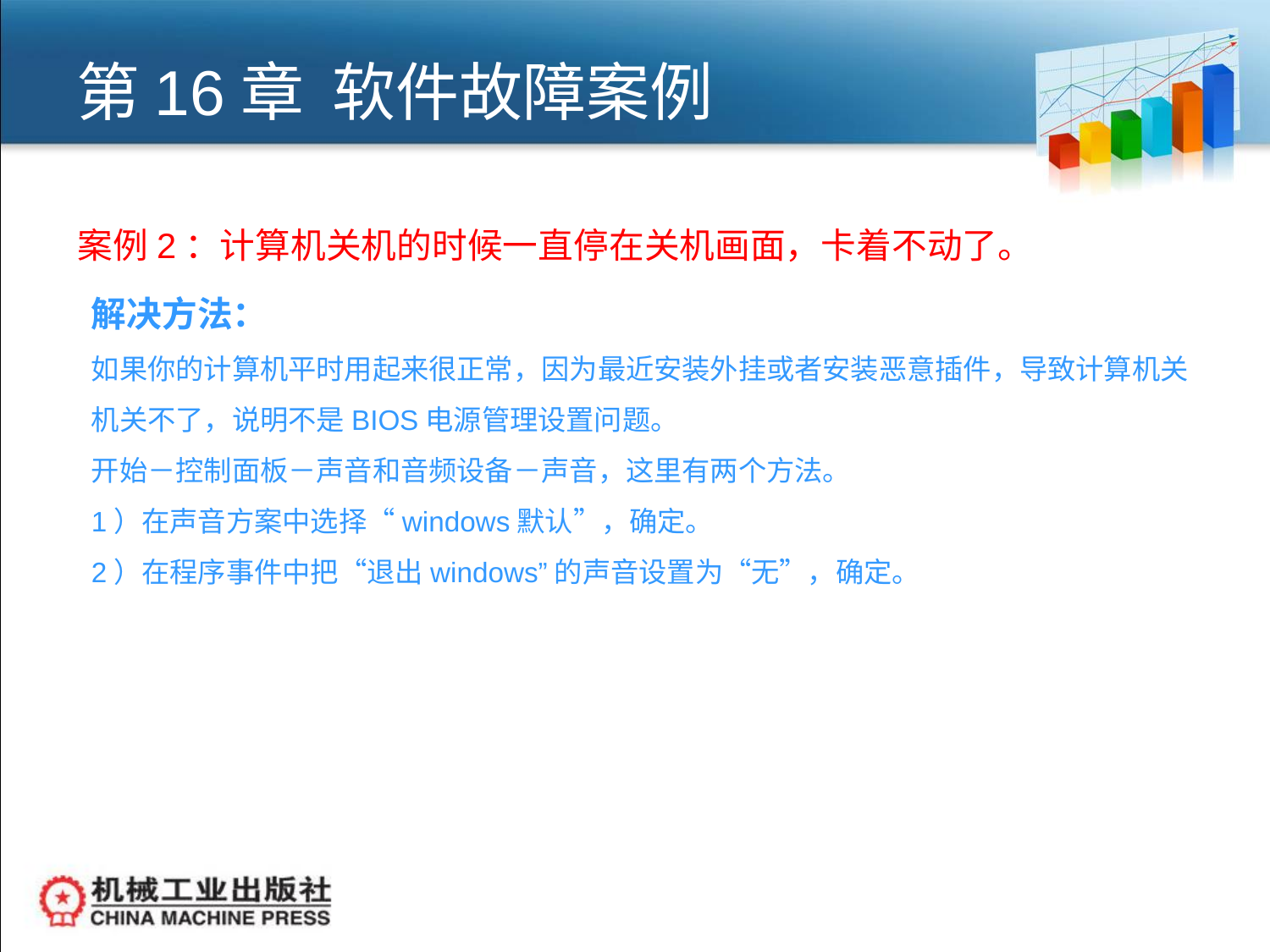

# 第16章  软件故障案例
案例2：计算机关机的时候一直停在关机画面，卡着不动了。
解决方法：
如果你的计算机平时用起来很正常，因为最近安装外挂或者安装恶意插件，导致计算机关机关不了，说明不是BIOS电源管理设置问题。
开始－控制面板－声音和音频设备－声音，这里有两个方法。
1）在声音方案中选择“windows默认”，确定。
2）在程序事件中把“退出windows”的声音设置为“无”，确定。